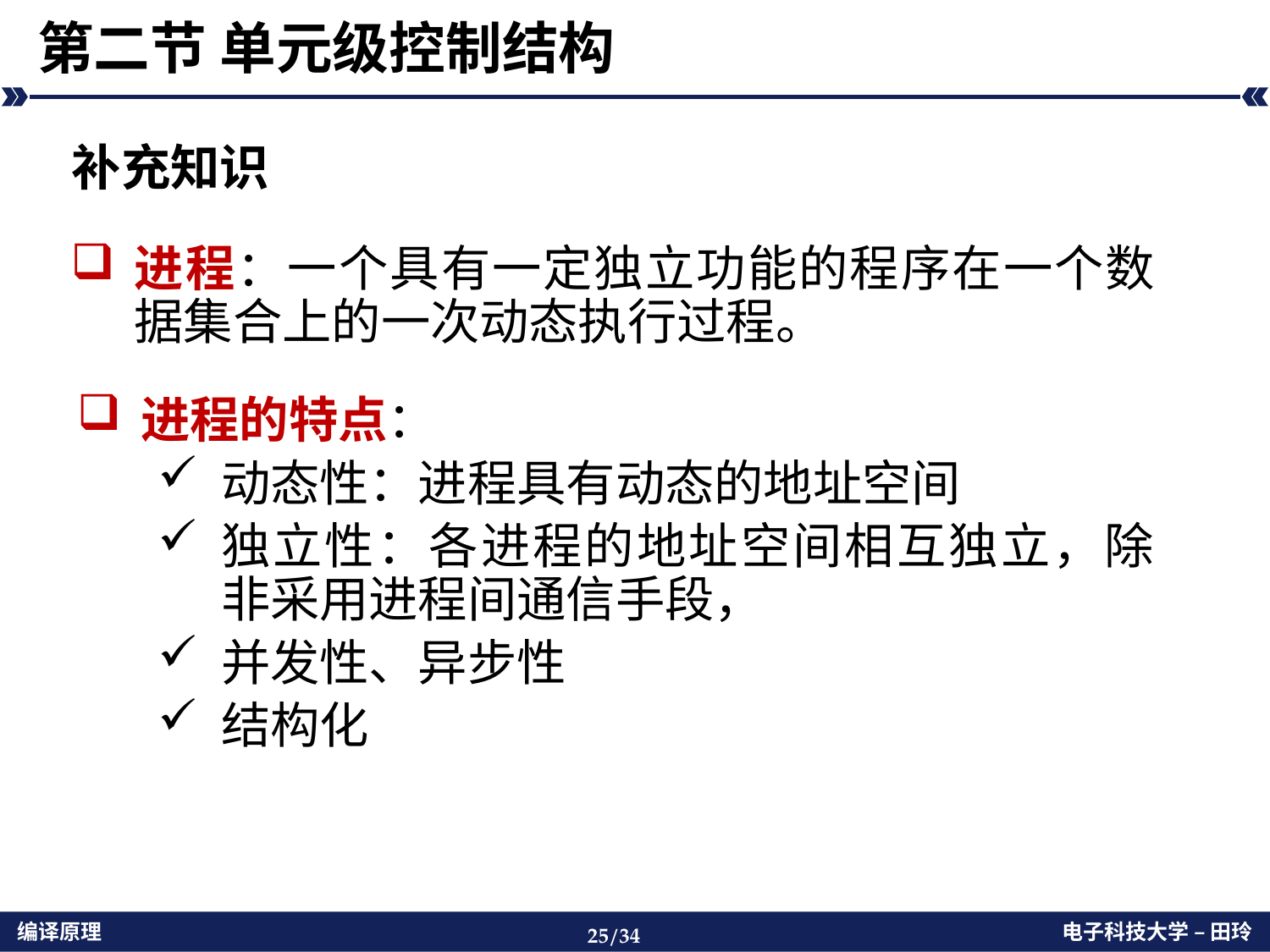

# 第二节 单元级控制结构
补充知识
进程：一个具有一定独立功能的程序在一个数据集合上的一次动态执行过程。
进程的特点：
动态性：进程具有动态的地址空间
独立性：各进程的地址空间相互独立，除非采用进程间通信手段，
并发性、异步性
结构化